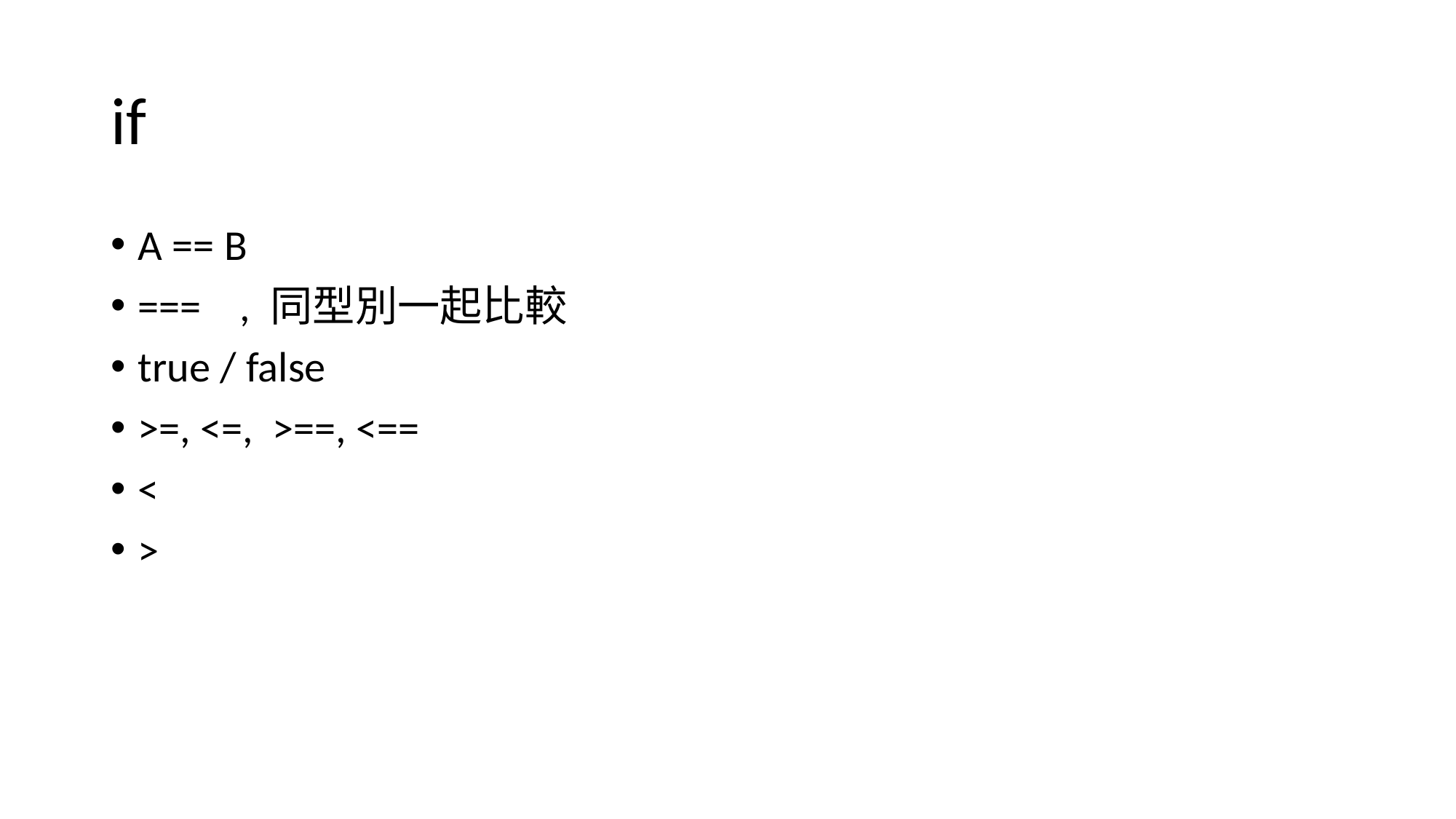

# if
A == B
===    , 同型別一起比較
true / false
>=, <=,  >==, <==
<
>